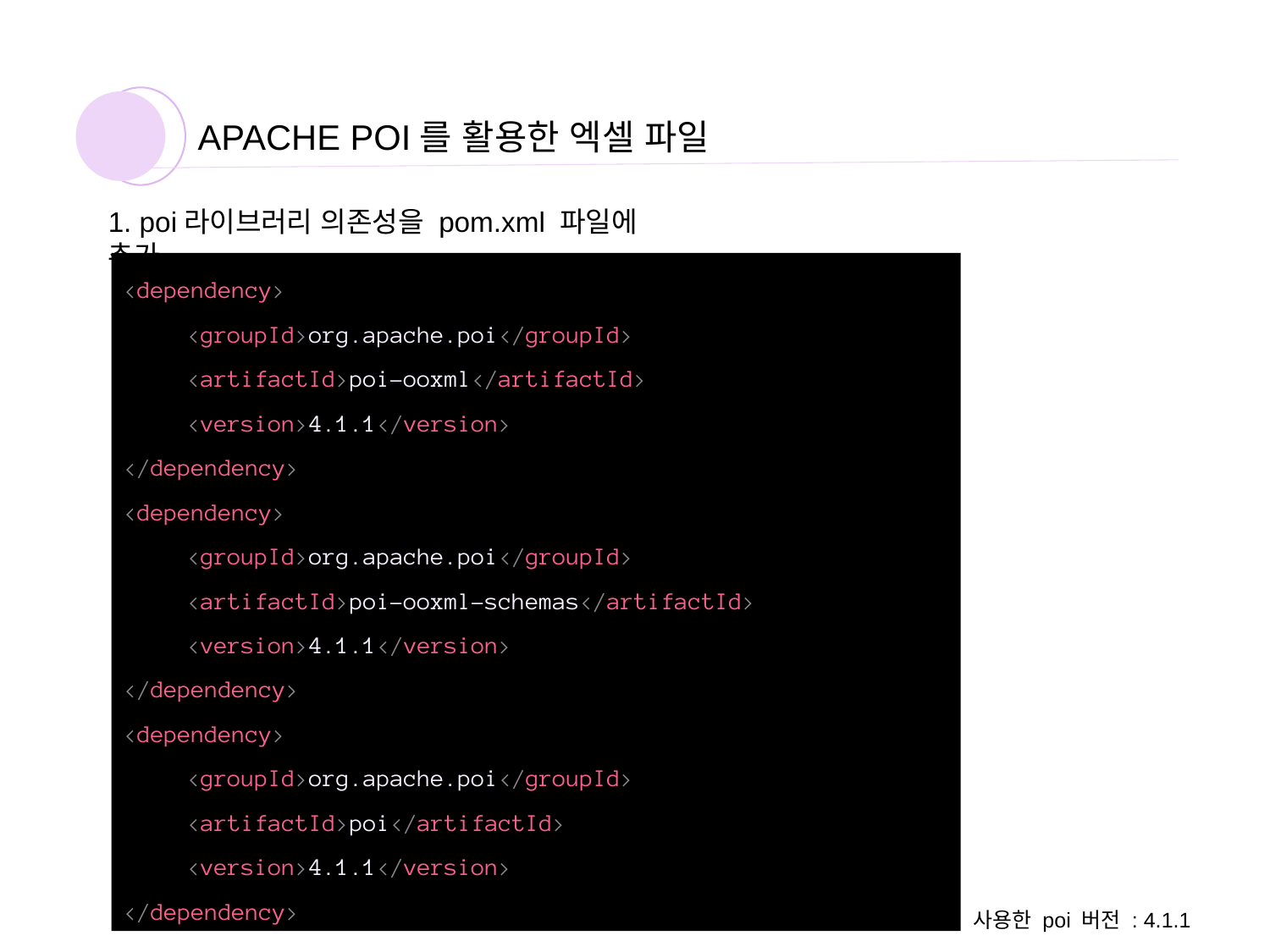

APACHE POI를 활용한 엑셀 파일
1. poi라이브러리 의존성을 pom.xml 파일에 추가
<dependency>
<groupId>org.apache.poi</groupId>
<artifactId>poi-ooxml</artifactId>
<version>4.1.1</version>
</dependency>
<dependency>
<groupId>org.apache.poi</groupId>
<artifactId>poi-ooxml-schemas</artifactId>
<version>4.1.1</version>
</dependency>
<dependency>
<groupId>org.apache.poi</groupId>
<artifactId>poi</artifactId>
<version>4.1.1</version>
</dependency>
사용한 poi 버전 : 4.1.1